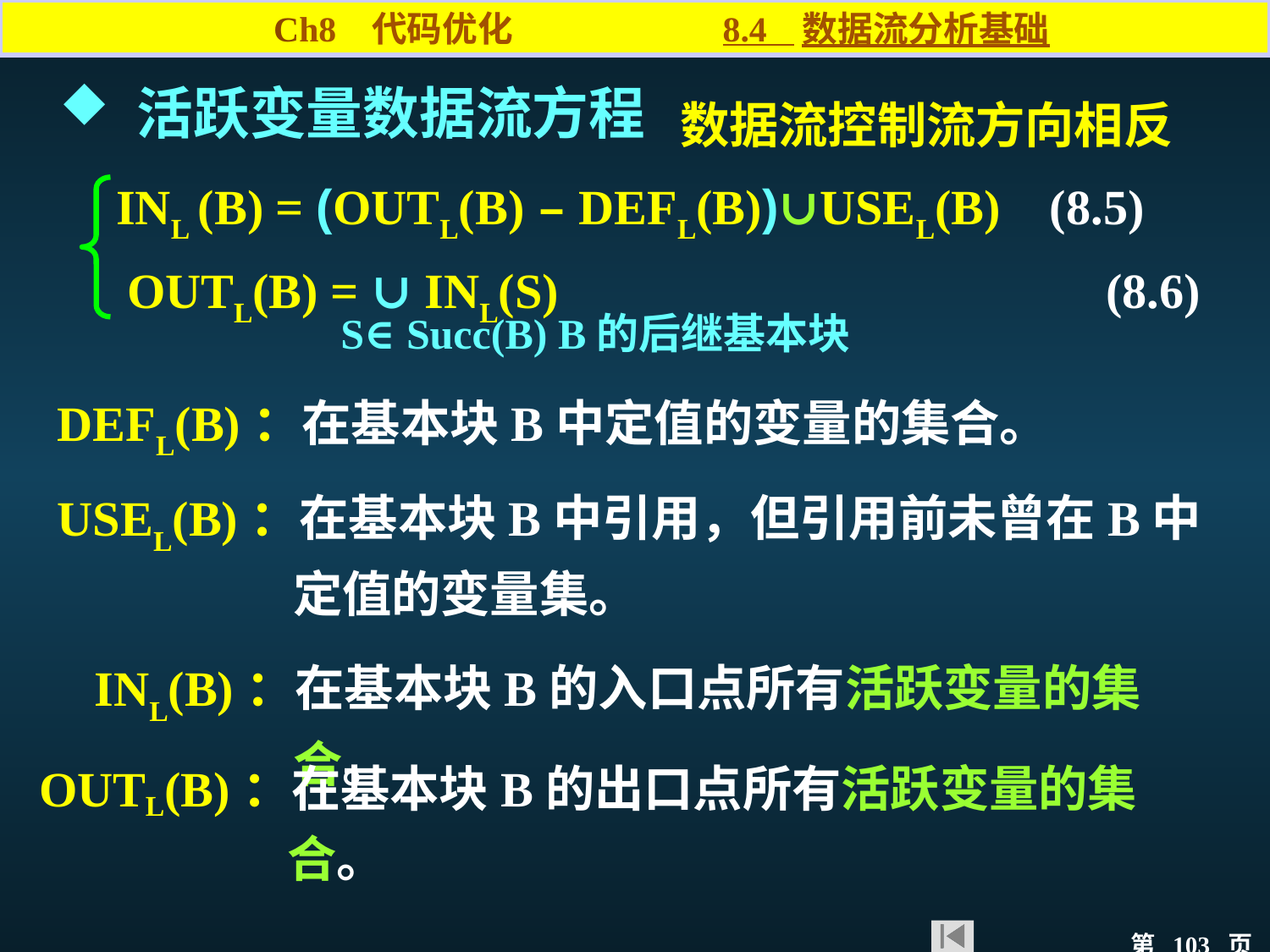

Ch8   代码优化                         8.4   数据流分析基础
 活跃变量数据流方程
数据流控制流方向相反
 INL (B) = (OUTL(B) – DEFL(B))∪USEL(B)    (8.5)
  OUTL(B) = ∪ INL(S)  		                              (8.6)

 S∈Succ(B) B的后继基本块
DEFL(B)：在基本块B中定值的变量的集合。
USEL(B)：在基本块B中引用，但引用前未曾在B中定值的变量集。
INL(B)：在基本块B的入口点所有活跃变量的集合。
OUTL(B)：在基本块B的出口点所有活跃变量的集合。